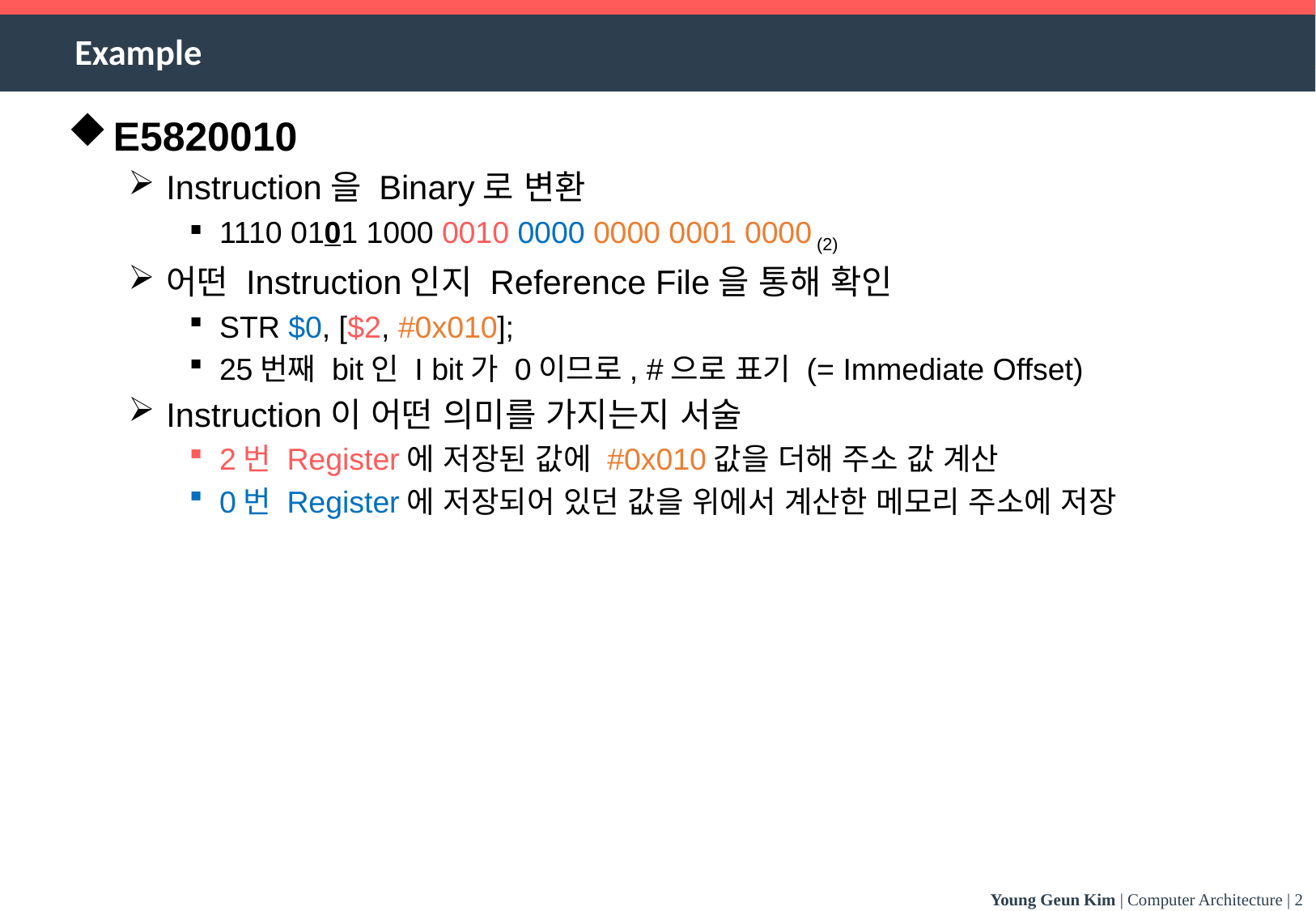

# Example
E5820010
Instruction을 Binary로 변환
1110 0101 1000 0010 0000 0000 0001 0000 (2)
어떤 Instruction인지 Reference File을 통해 확인
STR $0, [$2, #0x010];
25번째 bit인 I bit가 0이므로, #으로 표기 (= Immediate Offset)
Instruction이 어떤 의미를 가지는지 서술
2번 Register에 저장된 값에 #0x010값을 더해 주소 값 계산
0번 Register에 저장되어 있던 값을 위에서 계산한 메모리 주소에 저장
Young Geun Kim | Computer Architecture | 2